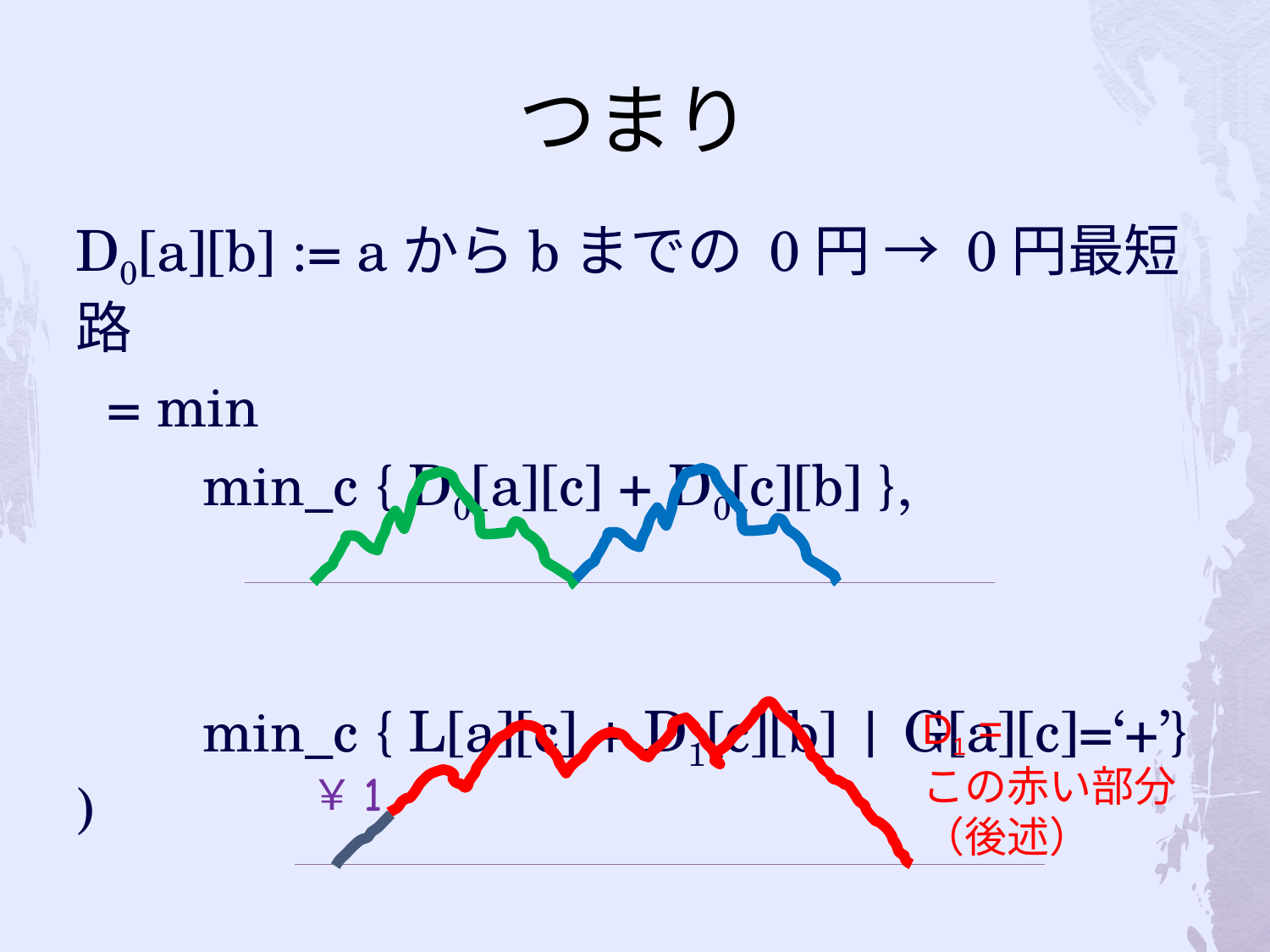

# つまり
D0[a][b] := aからbまでの 0円 → 0円最短路
  = min
	min_c { D0[a][c] + D0[c][b] },

	min_c { L[a][c] + D1[c][b] | G[a][c]=‘+’} )

D1 =
この赤い部分
（後述）

￥1